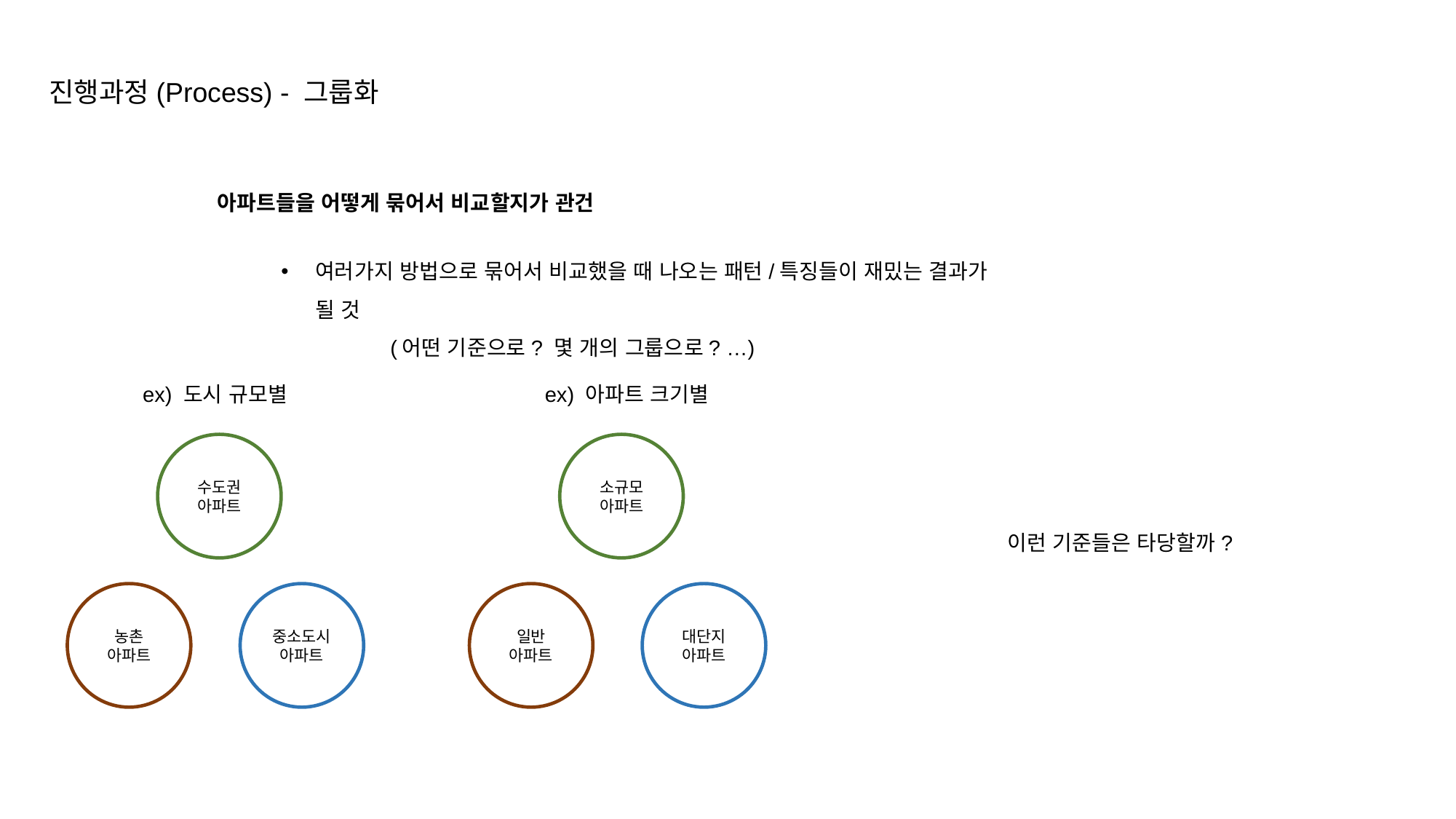

진행과정(Process) - 그룹화
아파트들을 어떻게 묶어서 비교할지가 관건
여러가지 방법으로 묶어서 비교했을 때 나오는 패턴/특징들이 재밌는 결과가 될 것
	(어떤 기준으로? 몇 개의 그룹으로? …)
ex) 도시 규모별
ex) 아파트 크기별
수도권
아파트
소규모
아파트
이런 기준들은 타당할까?
농촌
아파트
중소도시
아파트
일반
아파트
대단지
아파트